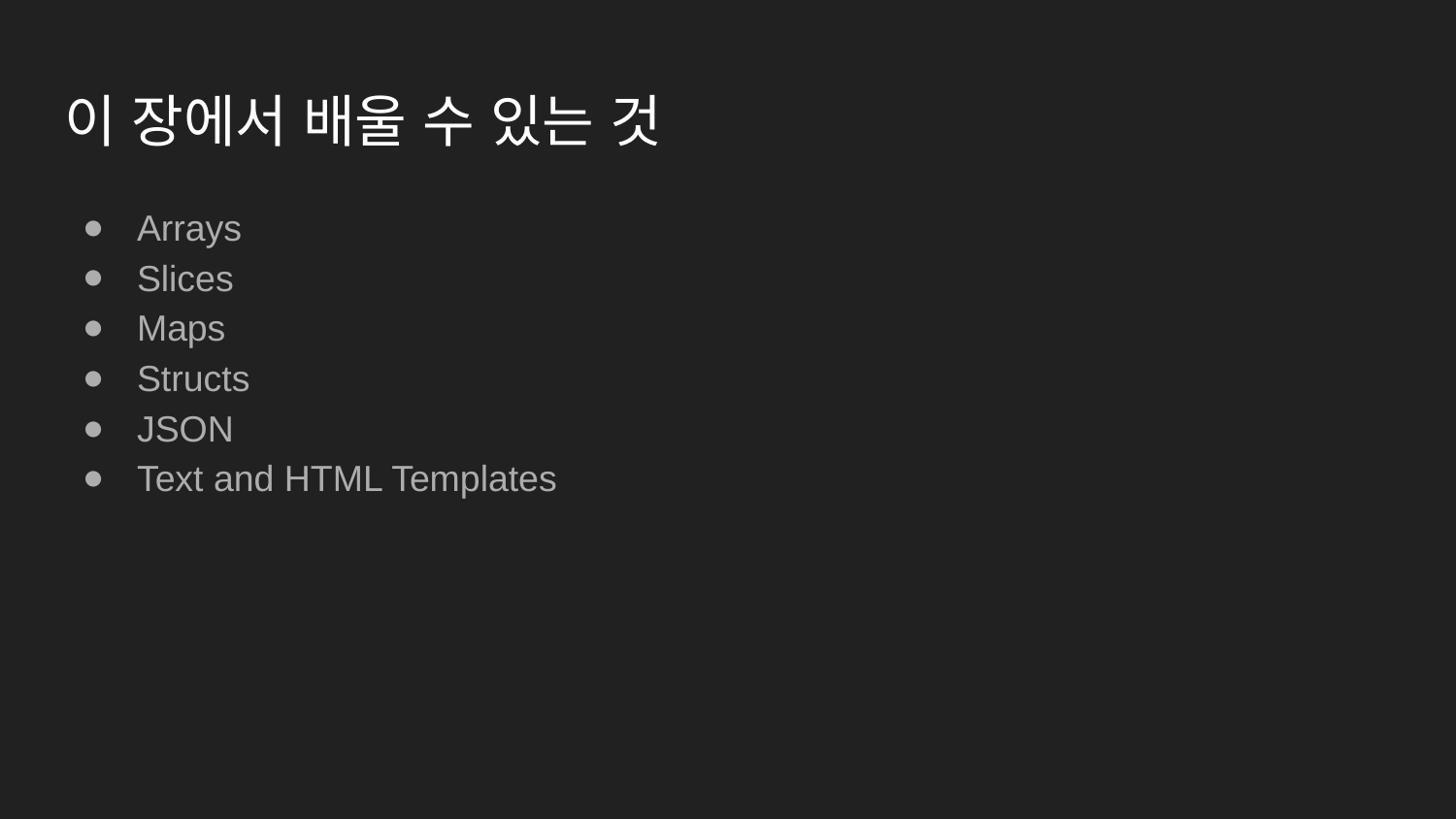

# 이 장에서 배울 수 있는 것
Arrays
Slices
Maps
Structs
JSON
Text and HTML Templates